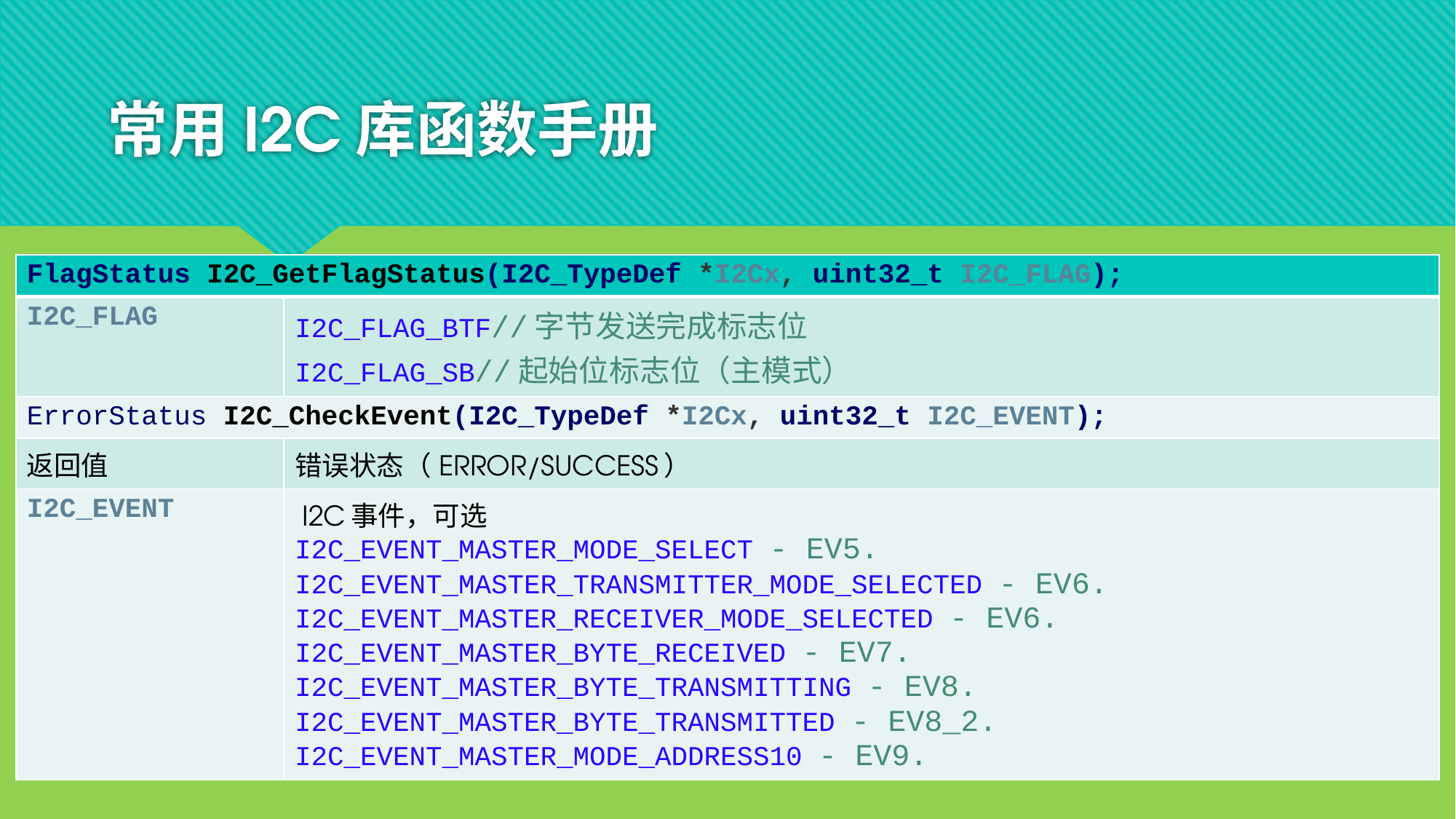

# 常用I2C库函数手册
| FlagStatus I2C\_GetFlagStatus(I2C\_TypeDef \*I2Cx, uint32\_t I2C\_FLAG); |  |
| --- | --- |
| I2C\_FLAG | I2C\_FLAG\_BTF//字节发送完成标志位 I2C\_FLAG\_SB//起始位标志位（主模式） |
| ErrorStatus I2C\_CheckEvent(I2C\_TypeDef \*I2Cx, uint32\_t I2C\_EVENT); |  |
| 返回值 | 错误状态（ERROR/SUCCESS） |
| I2C\_EVENT | I2C事件，可选 I2C\_EVENT\_MASTER\_MODE\_SELECT - EV5. I2C\_EVENT\_MASTER\_TRANSMITTER\_MODE\_SELECTED - EV6. I2C\_EVENT\_MASTER\_RECEIVER\_MODE\_SELECTED - EV6. I2C\_EVENT\_MASTER\_BYTE\_RECEIVED - EV7. I2C\_EVENT\_MASTER\_BYTE\_TRANSMITTING - EV8. I2C\_EVENT\_MASTER\_BYTE\_TRANSMITTED - EV8\_2. I2C\_EVENT\_MASTER\_MODE\_ADDRESS10 - EV9. |